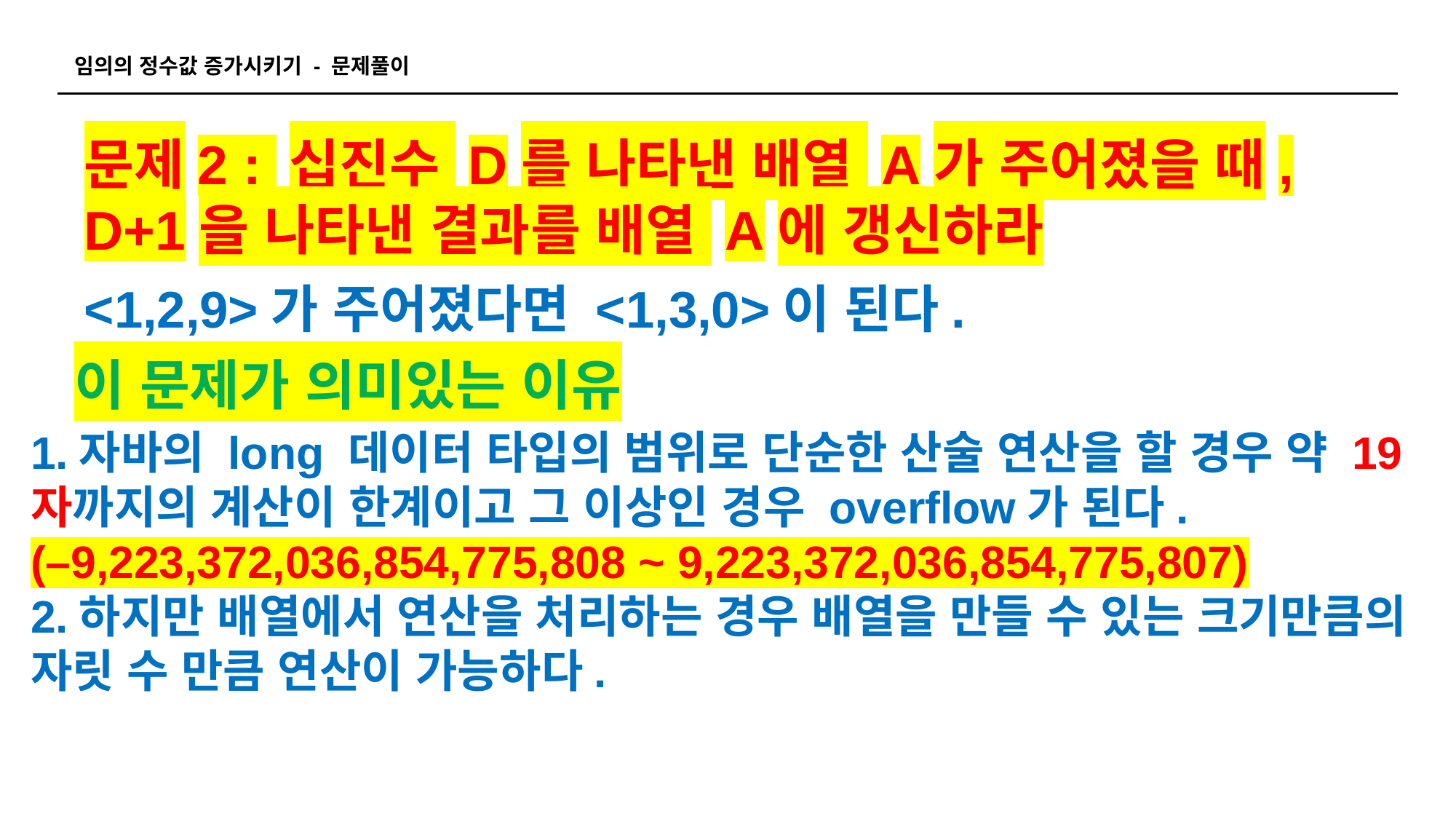

임의의 정수값 증가시키기 - 문제풀이
문제2 : 십진수 D를 나타낸 배열 A가 주어졌을 때,
D+1을 나타낸 결과를 배열 A에 갱신하라
<1,2,9>가 주어졌다면 <1,3,0>이 된다.
이 문제가 의미있는 이유
1.자바의 long 데이터 타입의 범위로 단순한 산술 연산을 할 경우 약 19자까지의 계산이 한계이고 그 이상인 경우 overflow가 된다.
(–9,223,372,036,854,775,808 ~ 9,223,372,036,854,775,807)
2.하지만 배열에서 연산을 처리하는 경우 배열을 만들 수 있는 크기만큼의 자릿 수 만큼 연산이 가능하다.